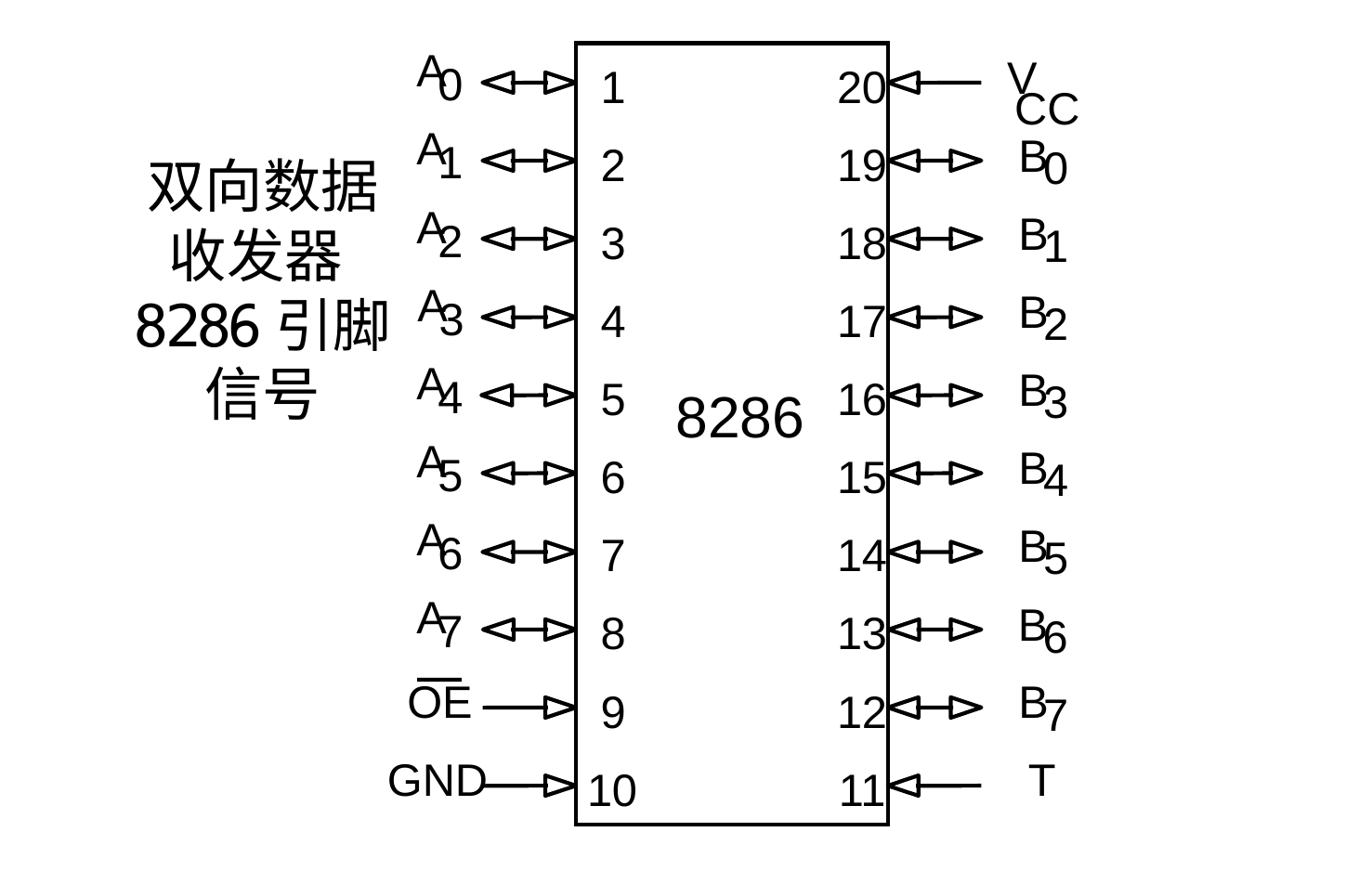

A
V
0
1
20

CC
A
B
1
2
19
0

A
B
2
3
18
1

A
B
3
4
17
2

A
B
4
5
16
3

8286

A
B
5
6
15
4

A
B
6
7
14
5

A
B
7
8
13
6

OE
B
9
12
7

GND
T
10
11

# 双向数据收发器8286引脚信号